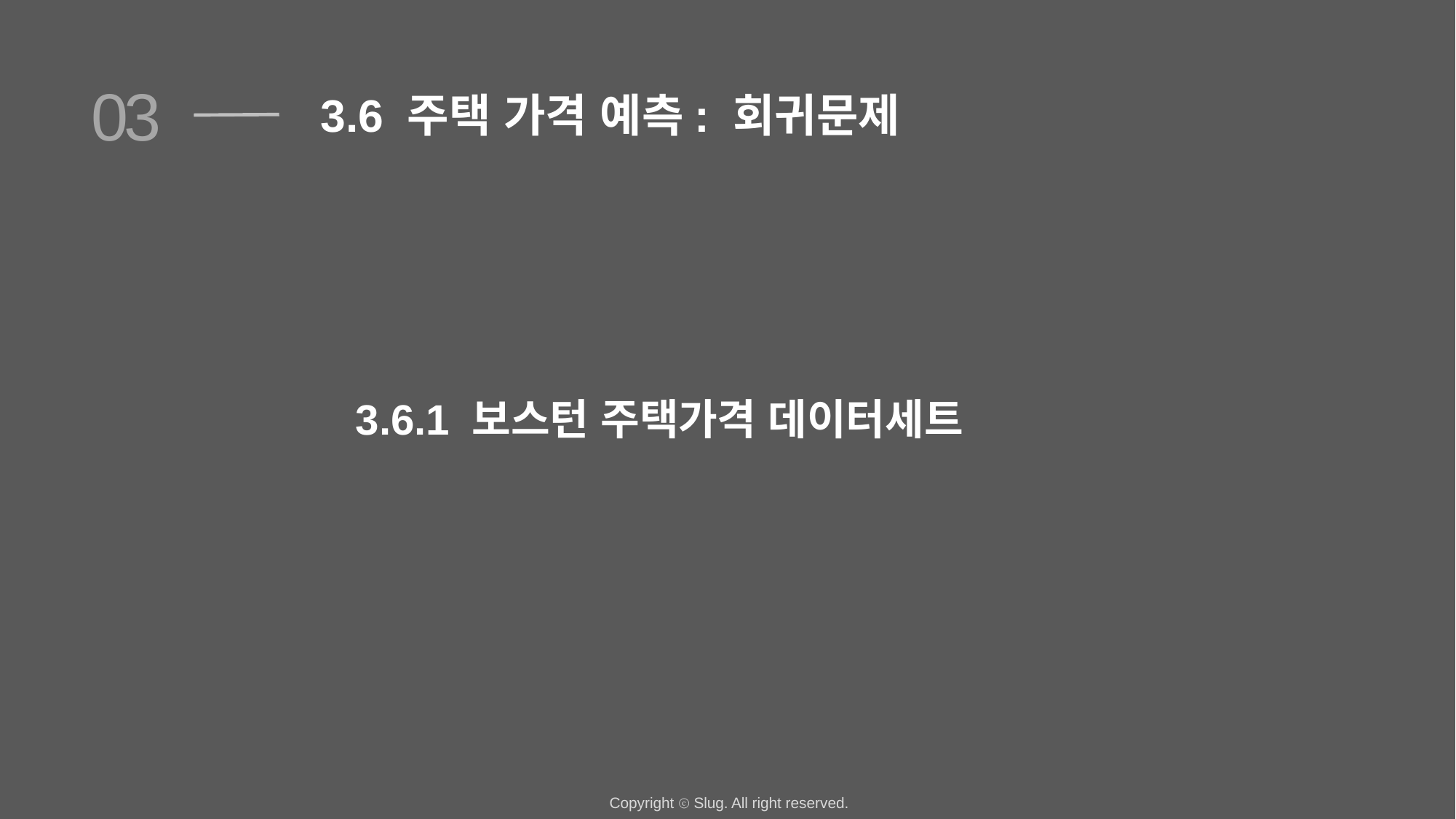

03
3.6 주택 가격 예측: 회귀문제
3.6.1 보스턴 주택가격 데이터세트
Copyright ⓒ Slug. All right reserved.